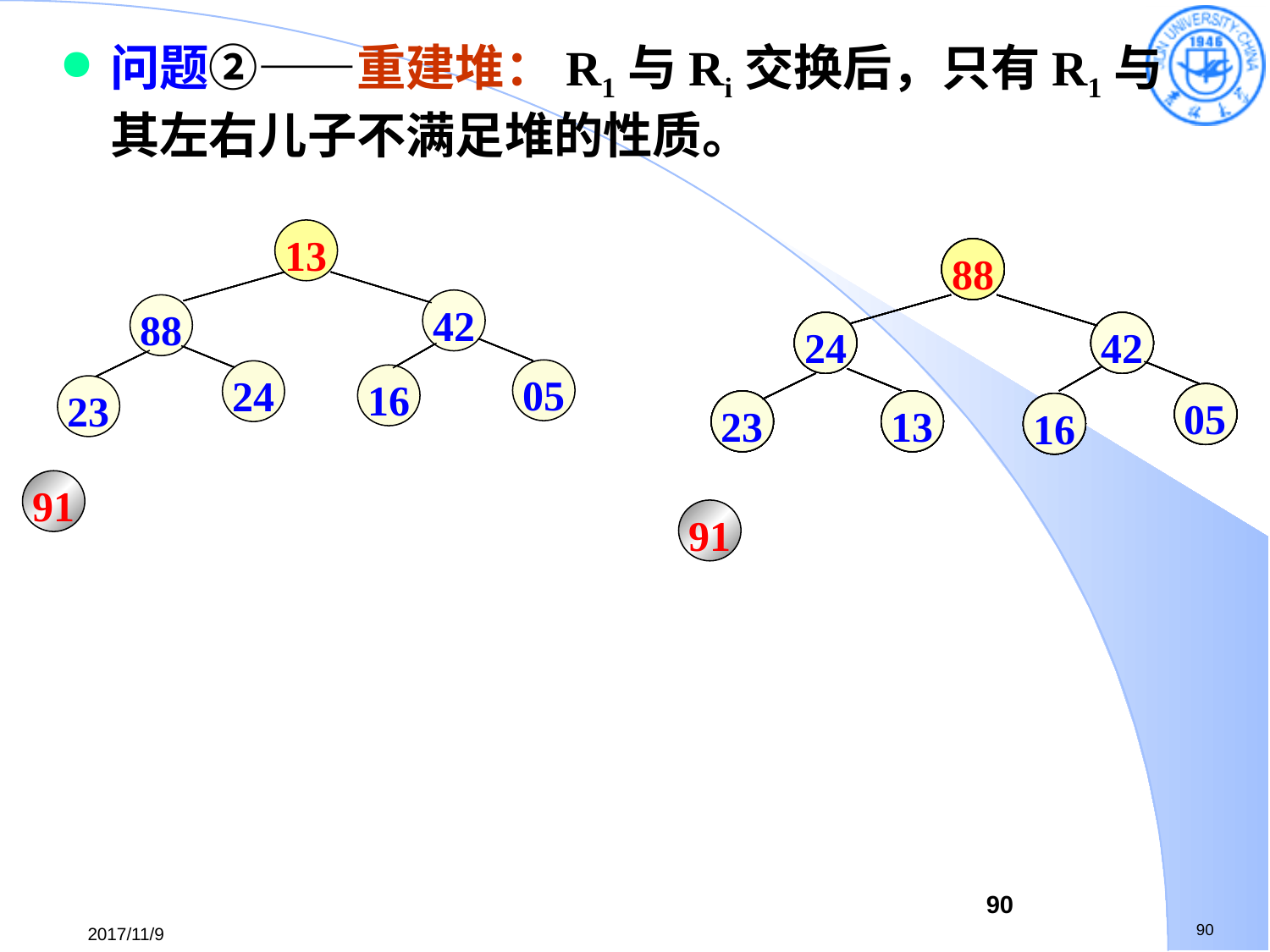

问题②——重建堆：R1与Ri交换后，只有R1与其左右儿子不满足堆的性质。

13

42
88

05
24
16
23
91
42
13
42
88
42
88
42
88
42
88

88
88
88
13
88
13
88
24
88
24
91
42
91
42
91
42
91
42
91
42

05
05
05
05
05
05
05
05
05
05
23
23
23
23
23
23
23
23
23
23
24
24
24
24
24
24
24
13
24
13
16
16
16
16
16
16
16
16
16
16
91
90